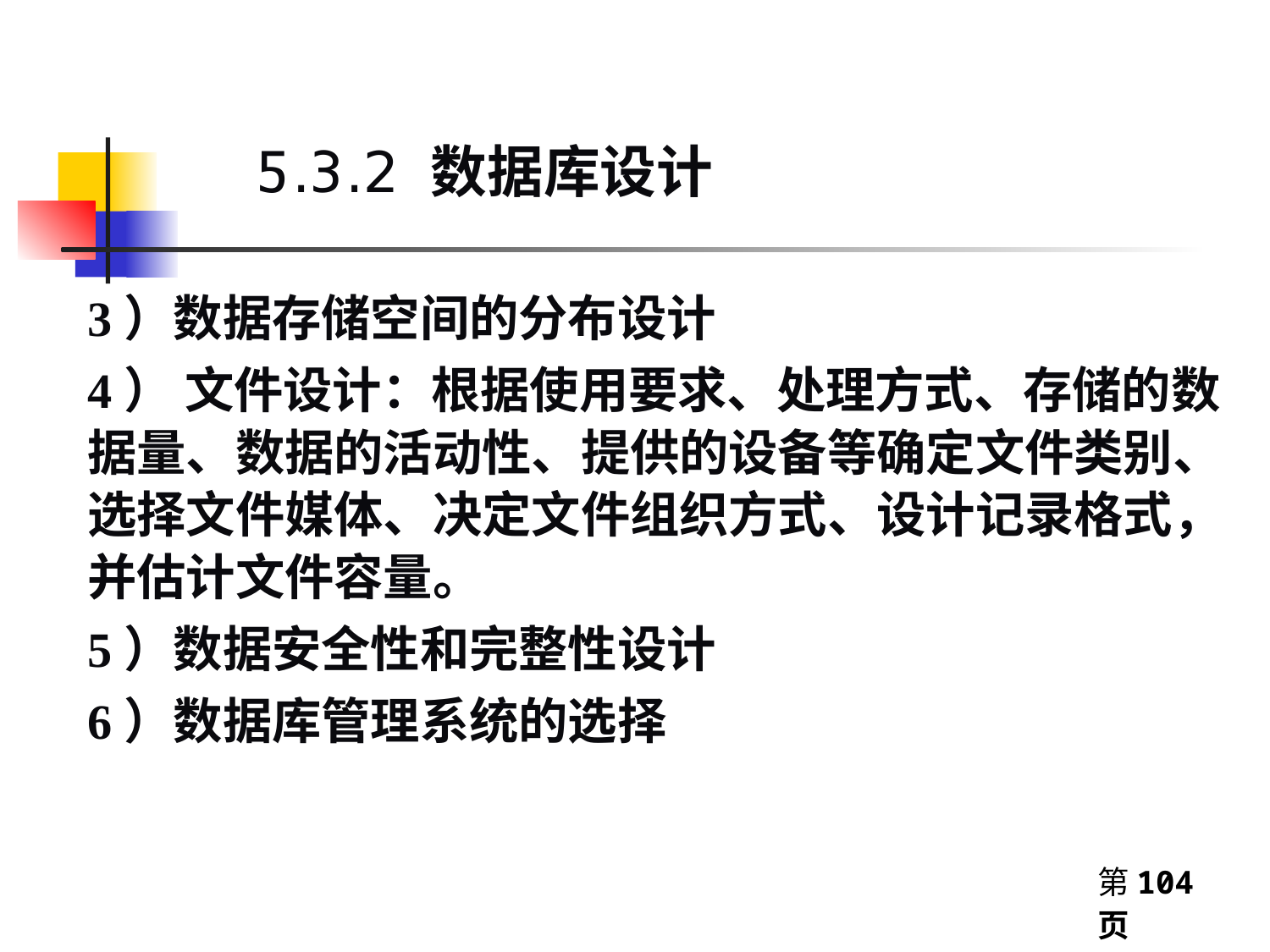

5.3.2 数据库设计
3）数据存储空间的分布设计
4） 文件设计：根据使用要求、处理方式、存储的数据量、数据的活动性、提供的设备等确定文件类别、选择文件媒体、决定文件组织方式、设计记录格式，并估计文件容量。
5）数据安全性和完整性设计
6）数据库管理系统的选择